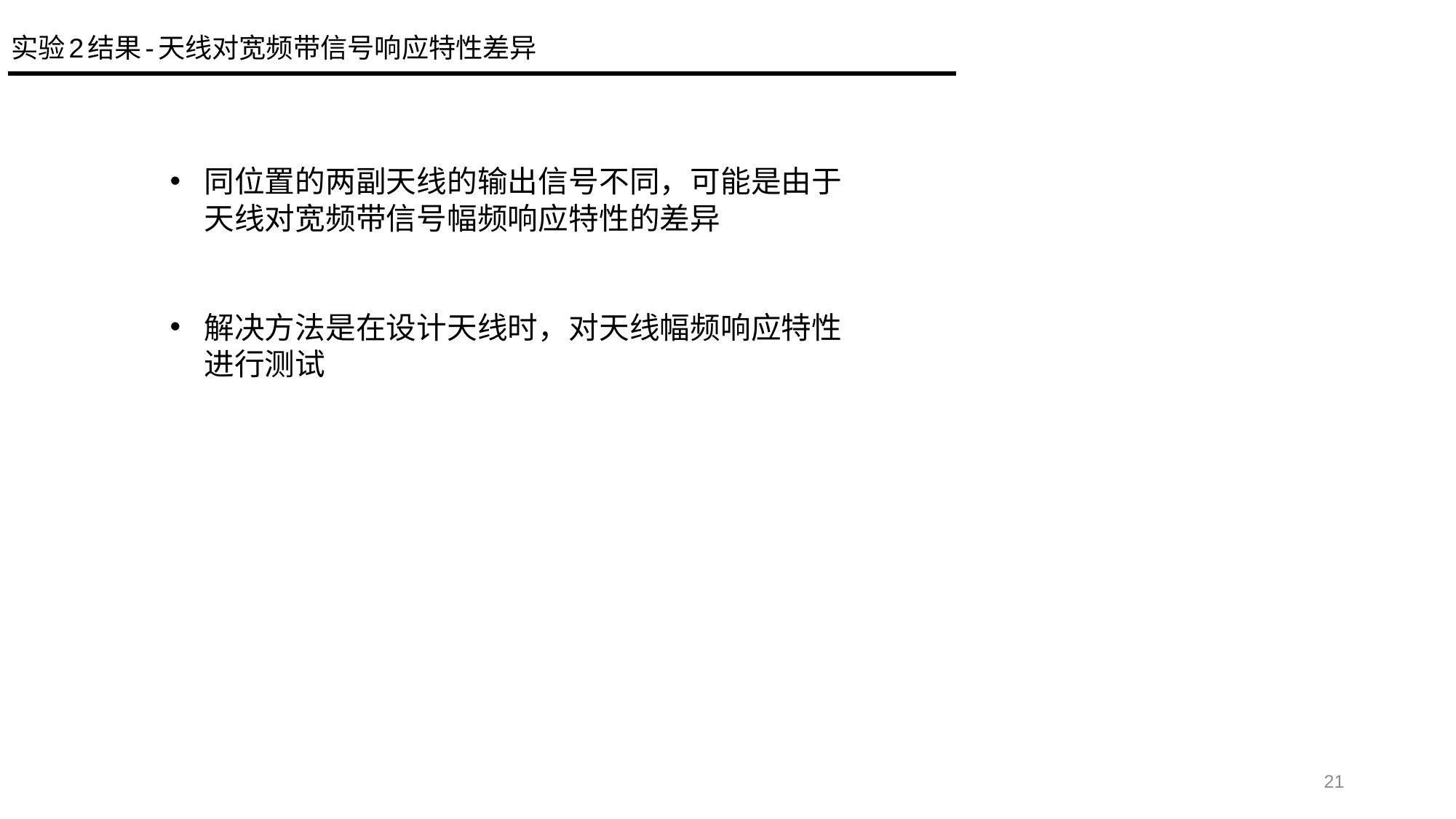

# 实验2结果-天线对宽频带信号响应特性差异
同位置的两副天线的输出信号不同，可能是由于天线对宽频带信号幅频响应特性的差异

解决方法是在设计天线时，对天线幅频响应特性进行测试
21